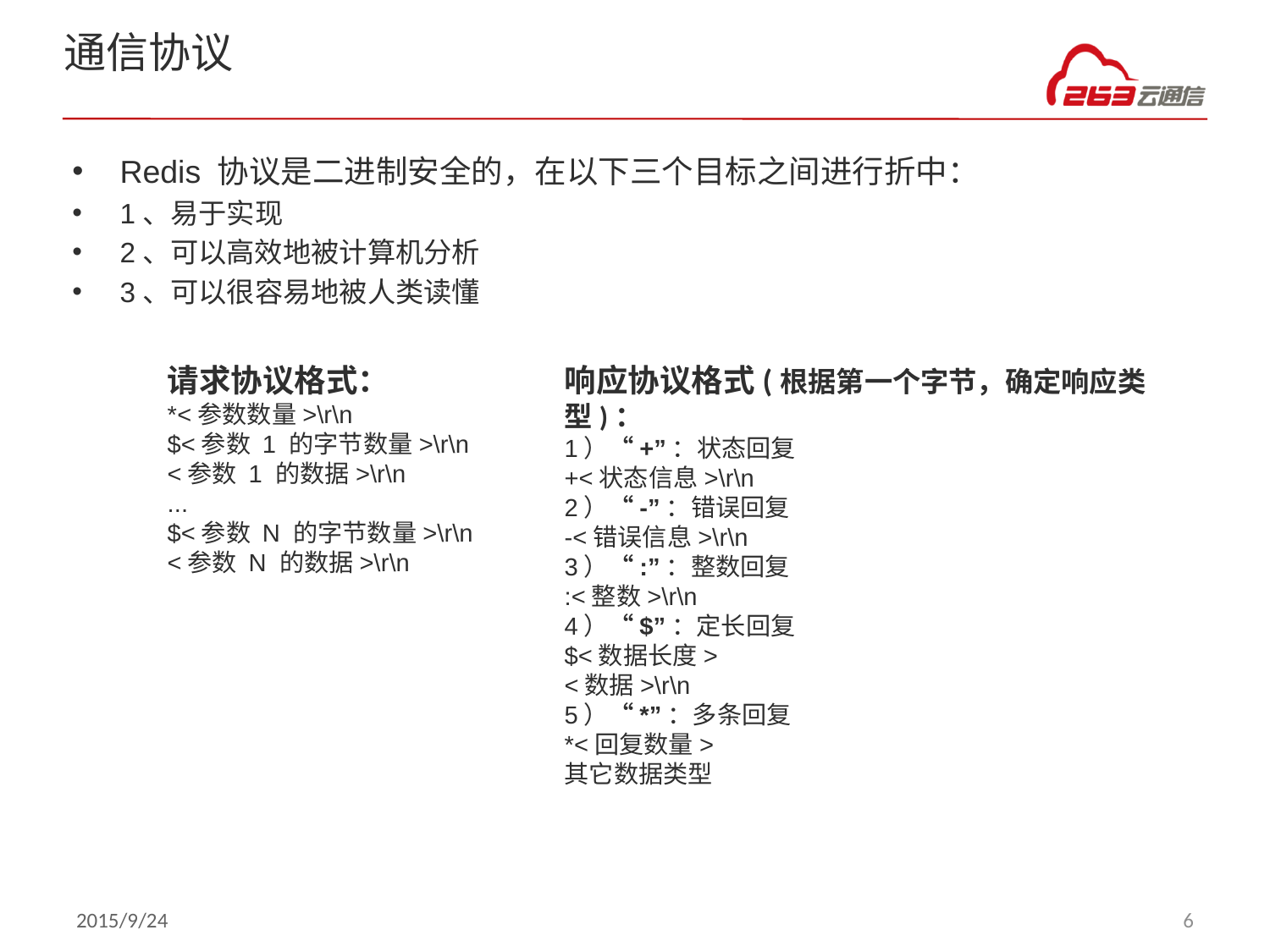

# 通信协议
Redis 协议是二进制安全的，在以下三个目标之间进行折中：
1、易于实现
2、可以高效地被计算机分析
3、可以很容易地被人类读懂
请求协议格式：
*<参数数量>\r\n
$<参数 1 的字节数量>\r\n
<参数 1 的数据>\r\n
...
$<参数 N 的字节数量>\r\n
<参数 N 的数据>\r\n
响应协议格式(根据第一个字节，确定响应类型)：
1）“+”：状态回复
+<状态信息>\r\n
2）“-”：错误回复
-<错误信息>\r\n
3）“:”：整数回复
:<整数>\r\n
4）“$”：定长回复
$<数据长度>
<数据>\r\n
5）“*”：多条回复
*<回复数量>
其它数据类型